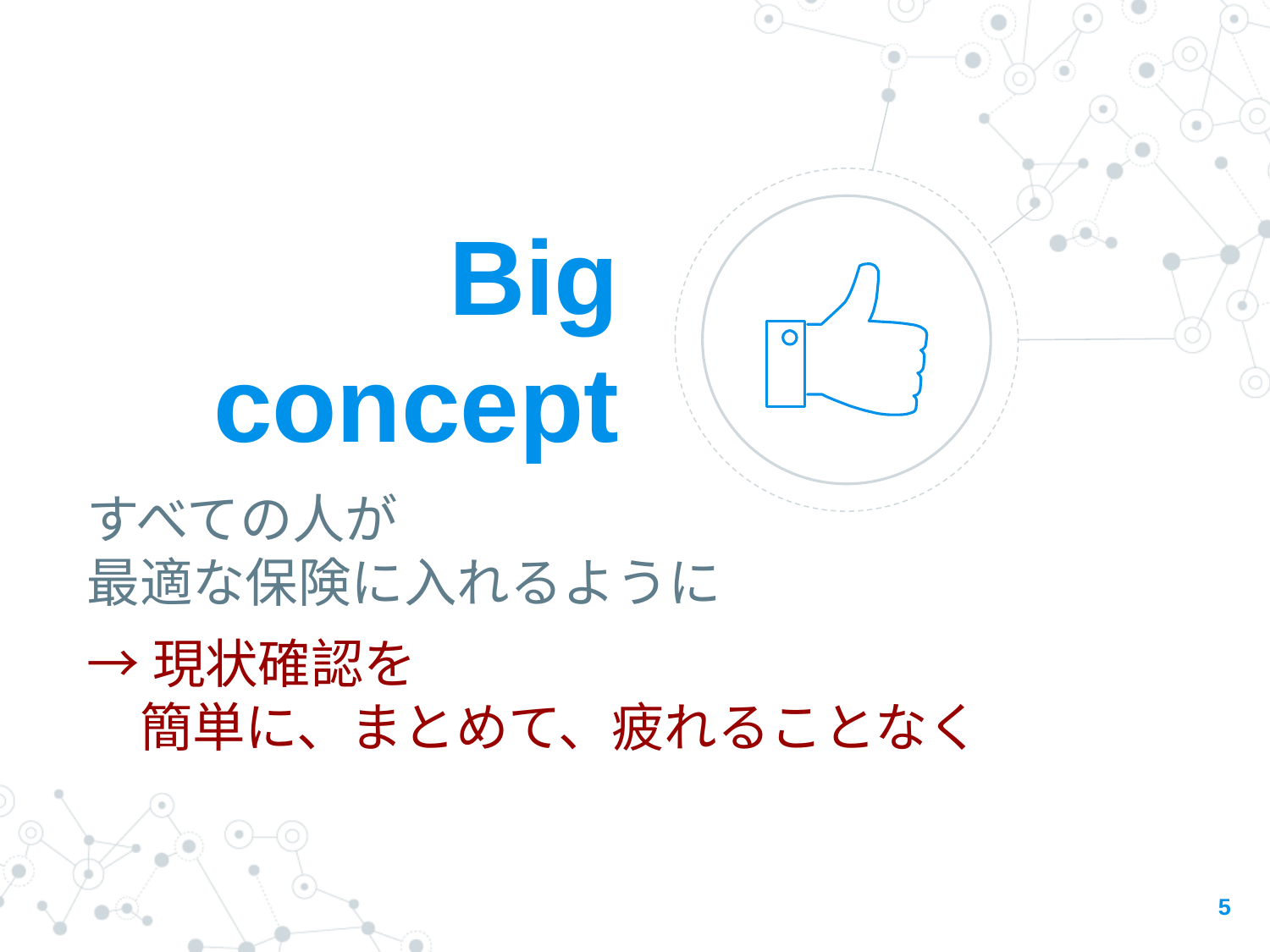

Big concept

すべての人が
最適な保険に入れるように
→現状確認を
　簡単に、まとめて、疲れることなく
5